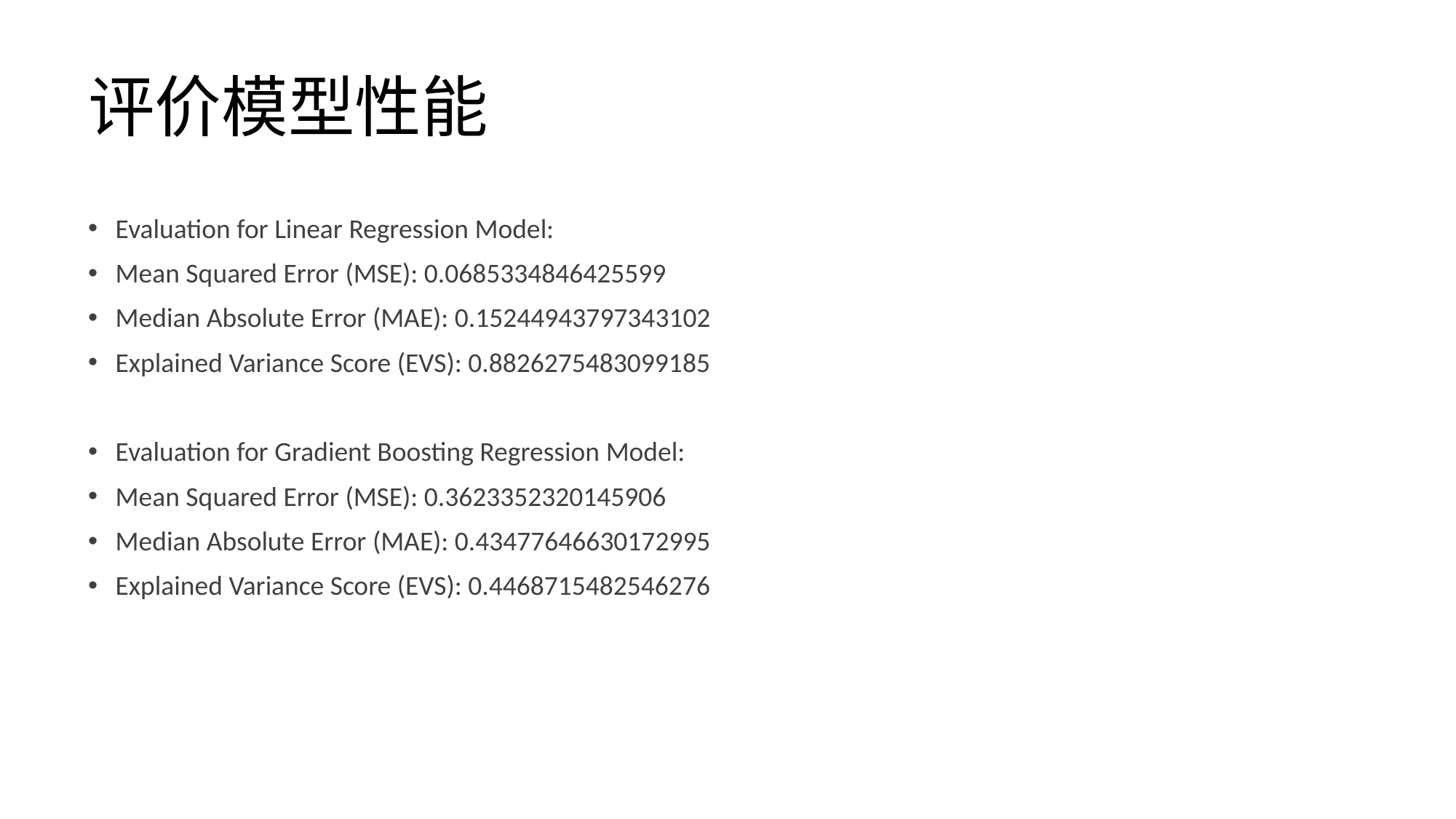

# 评价模型性能
Evaluation for Linear Regression Model:
Mean Squared Error (MSE): 0.0685334846425599
Median Absolute Error (MAE): 0.15244943797343102
Explained Variance Score (EVS): 0.8826275483099185

Evaluation for Gradient Boosting Regression Model:
Mean Squared Error (MSE): 0.3623352320145906
Median Absolute Error (MAE): 0.43477646630172995
Explained Variance Score (EVS): 0.4468715482546276